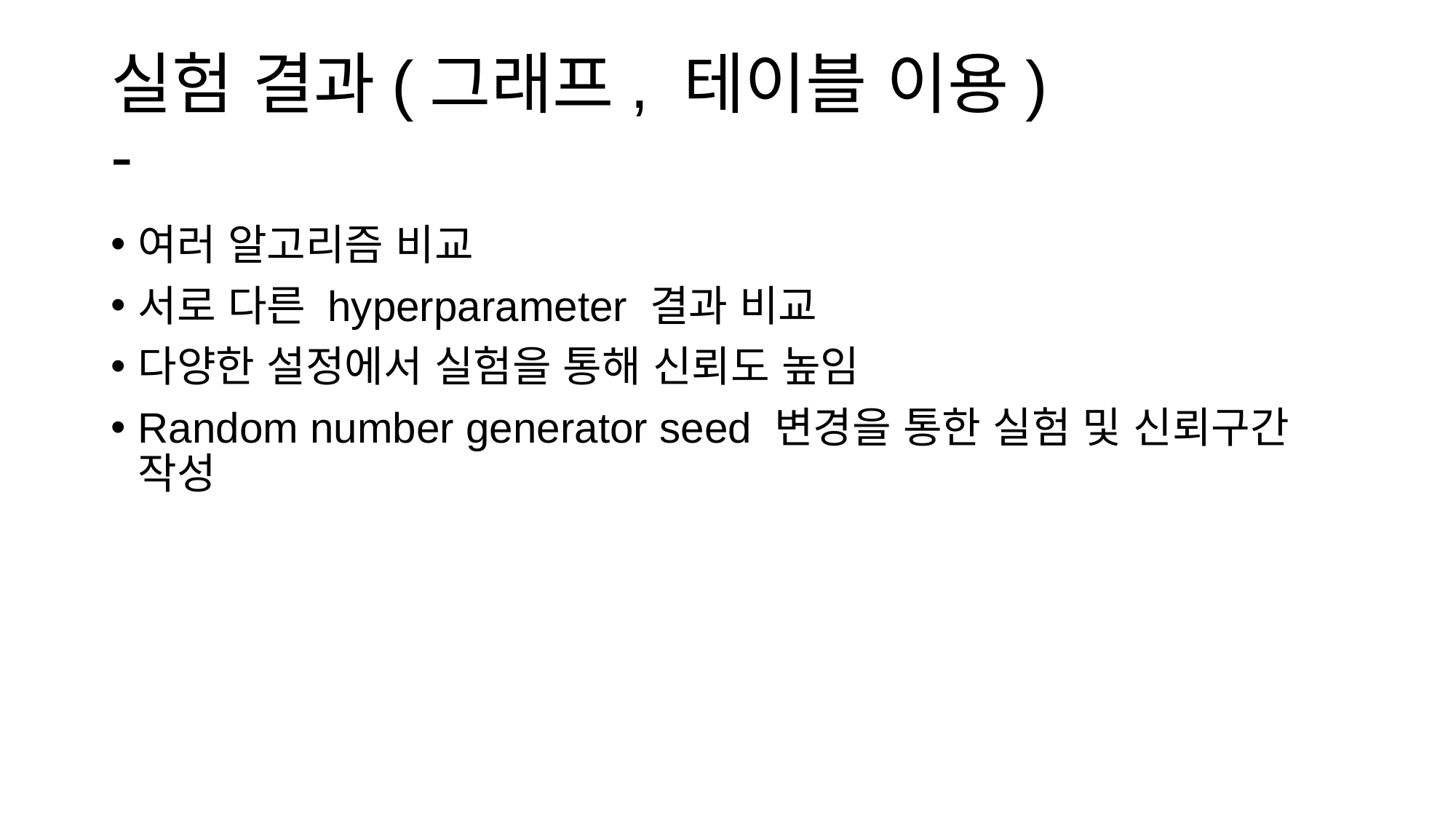

# 실험 결과(그래프, 테이블 이용) -
여러 알고리즘 비교
서로 다른 hyperparameter 결과 비교
다양한 설정에서 실험을 통해 신뢰도 높임
Random number generator seed 변경을 통한 실험 및 신뢰구간 작성